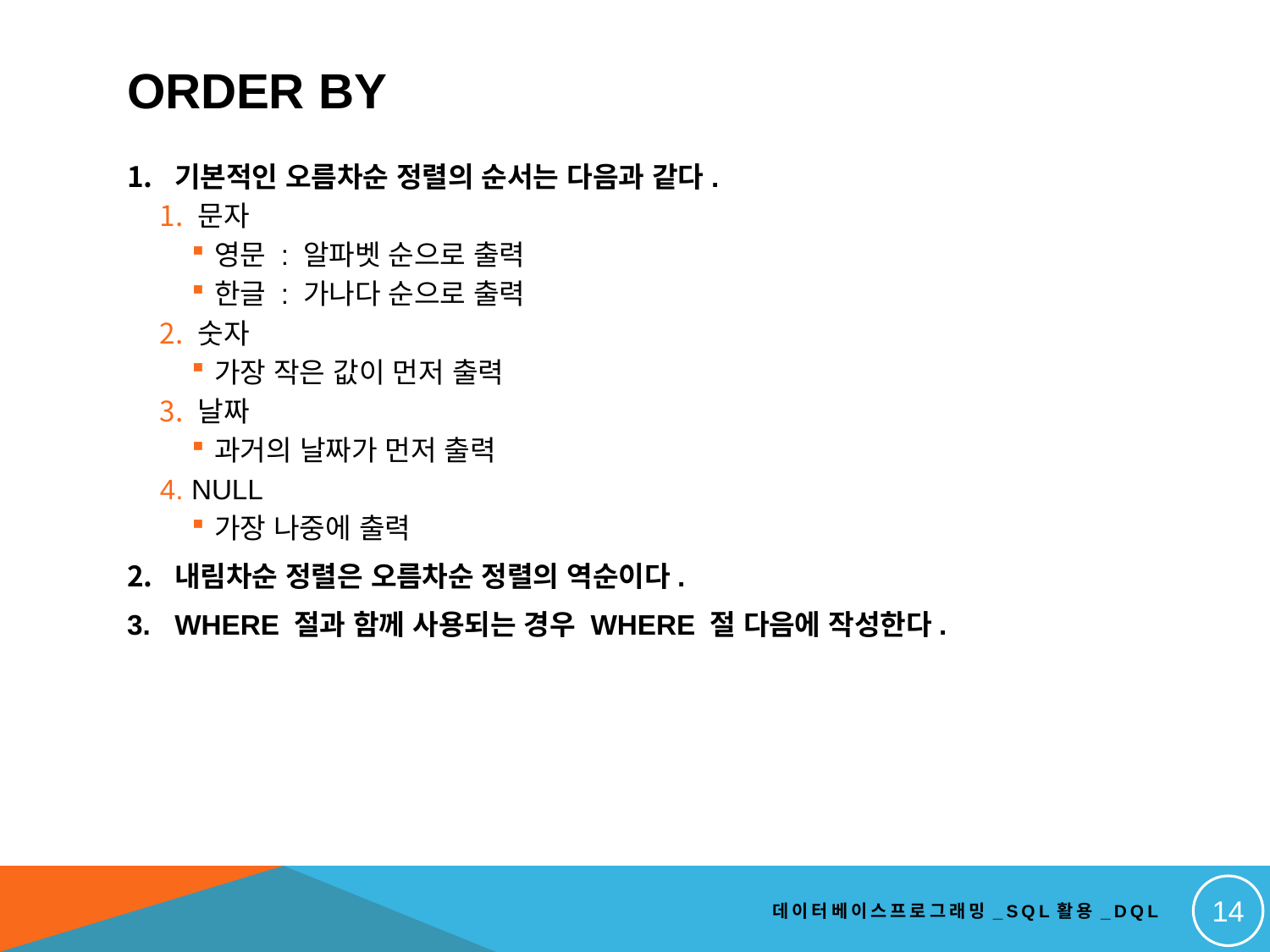

# ORDER BY
기본적인 오름차순 정렬의 순서는 다음과 같다.
 문자
영문 : 알파벳 순으로 출력
한글 : 가나다 순으로 출력
 숫자
가장 작은 값이 먼저 출력
 날짜
과거의 날짜가 먼저 출력
 NULL
가장 나중에 출력
내림차순 정렬은 오름차순 정렬의 역순이다.
WHERE 절과 함께 사용되는 경우 WHERE 절 다음에 작성한다.
14
데이터베이스프로그래밍_SQL활용_DQL